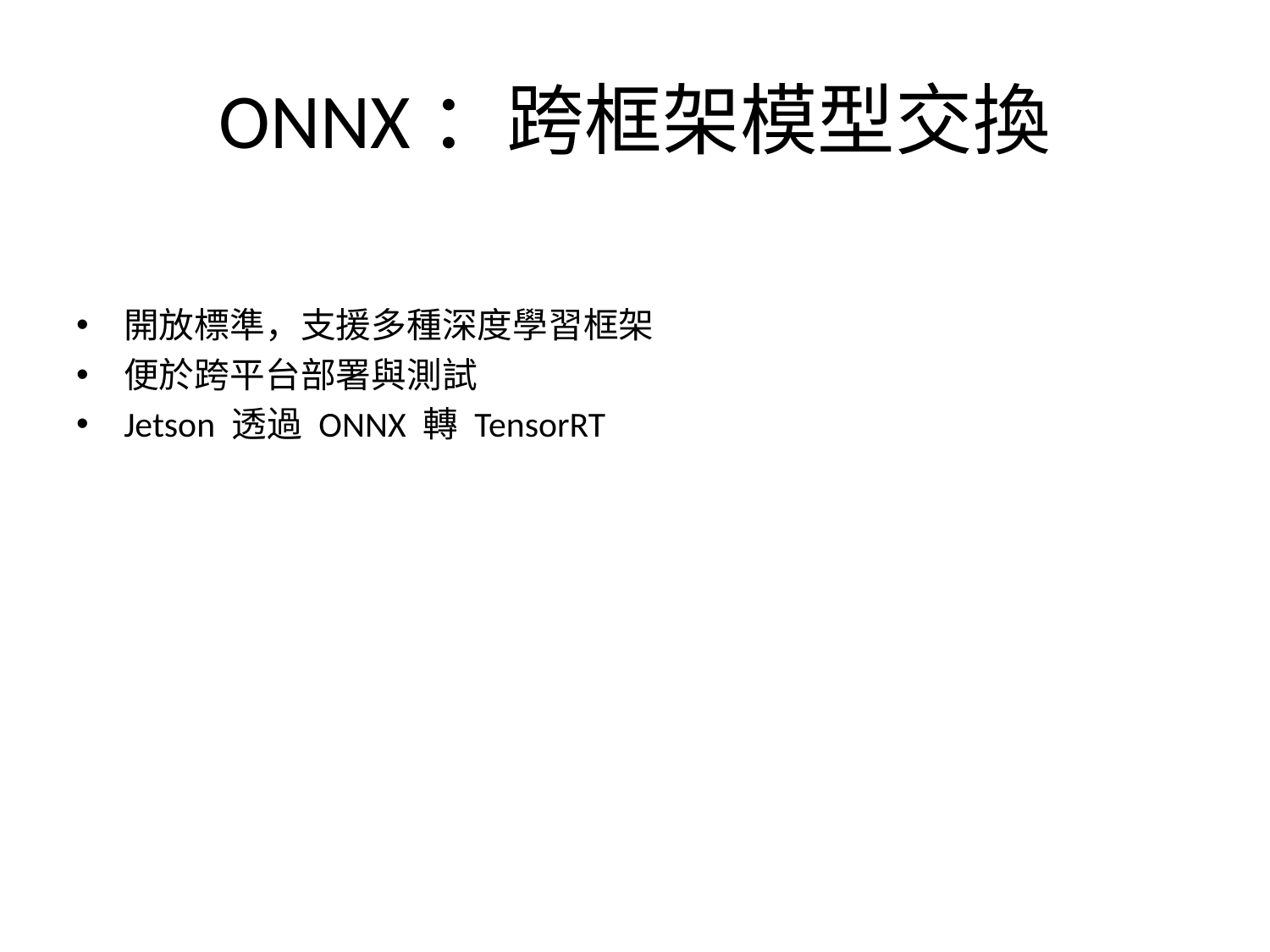

# ONNX：跨框架模型交換

開放標準，支援多種深度學習框架
便於跨平台部署與測試
Jetson 透過 ONNX 轉 TensorRT